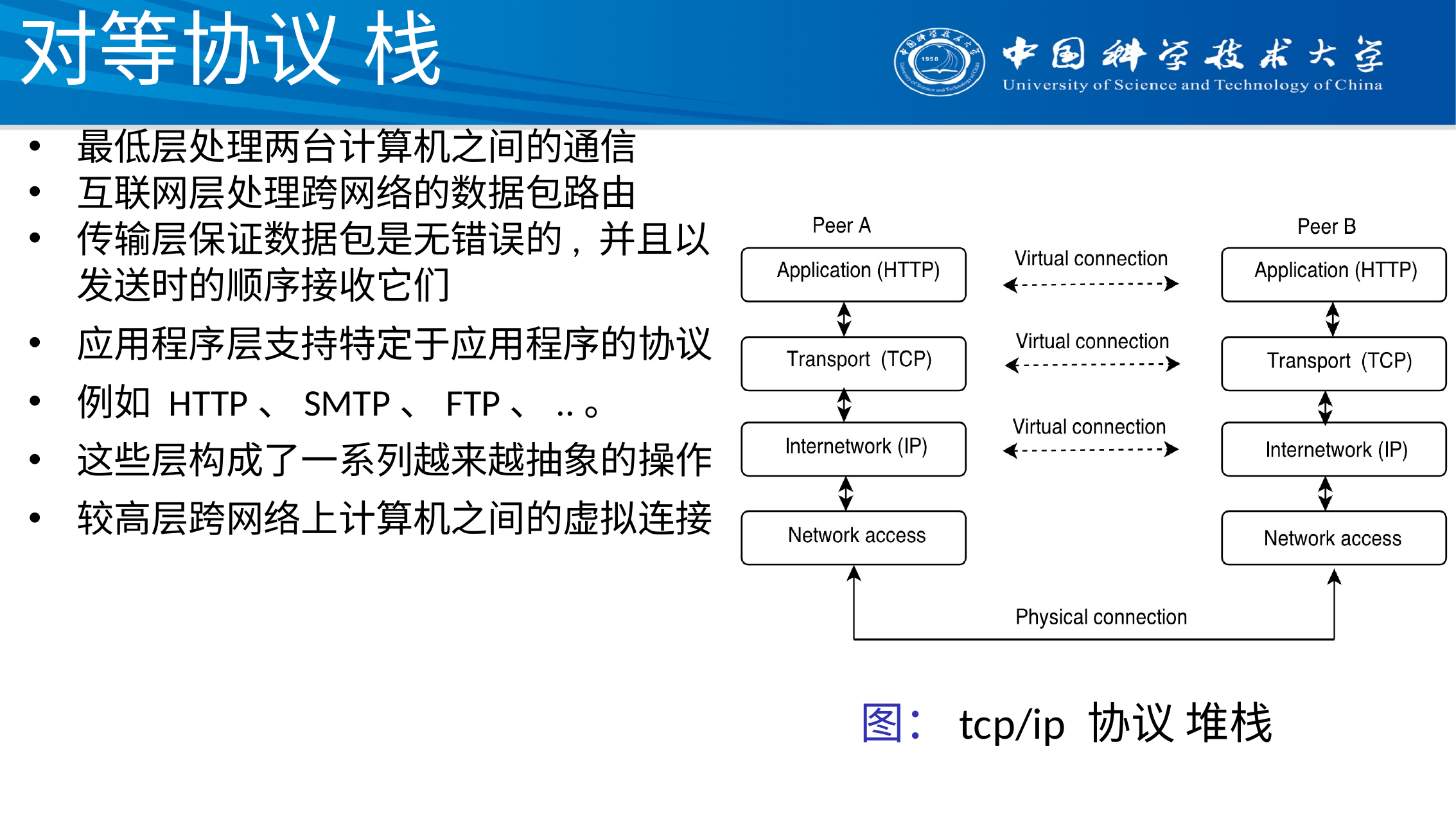

# 对等协议 栈
最低层处理两台计算机之间的通信
互联网层处理跨网络的数据包路由
传输层保证数据包是无错误的, 并且以发送时的顺序接收它们
应用程序层支持特定于应用程序的协议
例如 HTTP、SMTP、FTP、..。
这些层构成了一系列越来越抽象的操作
较高层跨网络上计算机之间的虚拟连接

图：tcp/ip 协议 堆栈